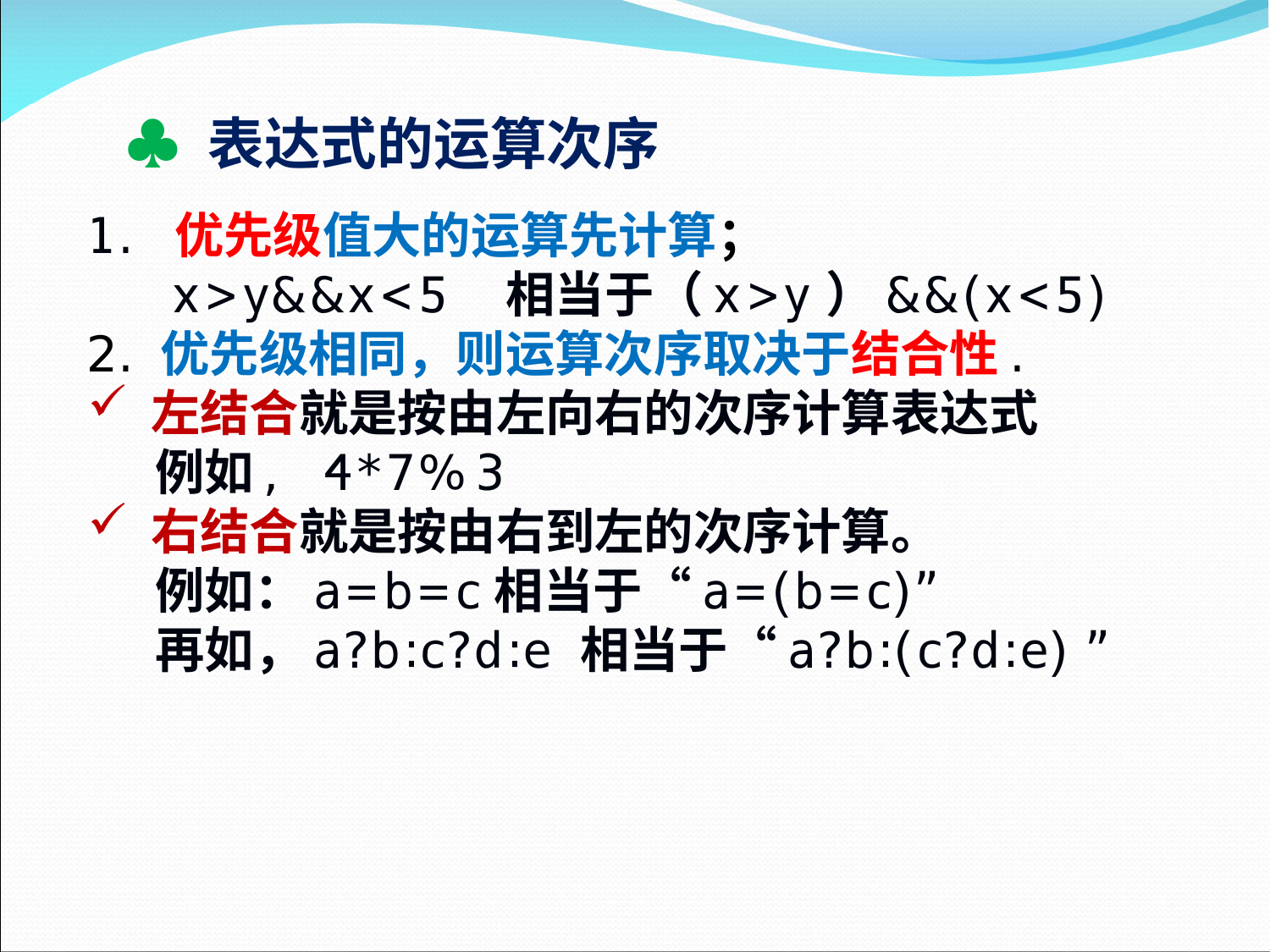

# ♣ 表达式的运算次序
1.  优先级值大的运算先计算；
      x>y&&x<5   相当于（x>y）&&(x<5)
2. 优先级相同，则运算次序取决于结合性.
左结合就是按由左向右的次序计算表达式
     例如,   4*7%3
右结合就是按由右到左的次序计算。
     例如：a=b=c相当于“a=(b=c)”
     再如，a?b:c?d:e 相当于“a?b:(c?d:e) ”